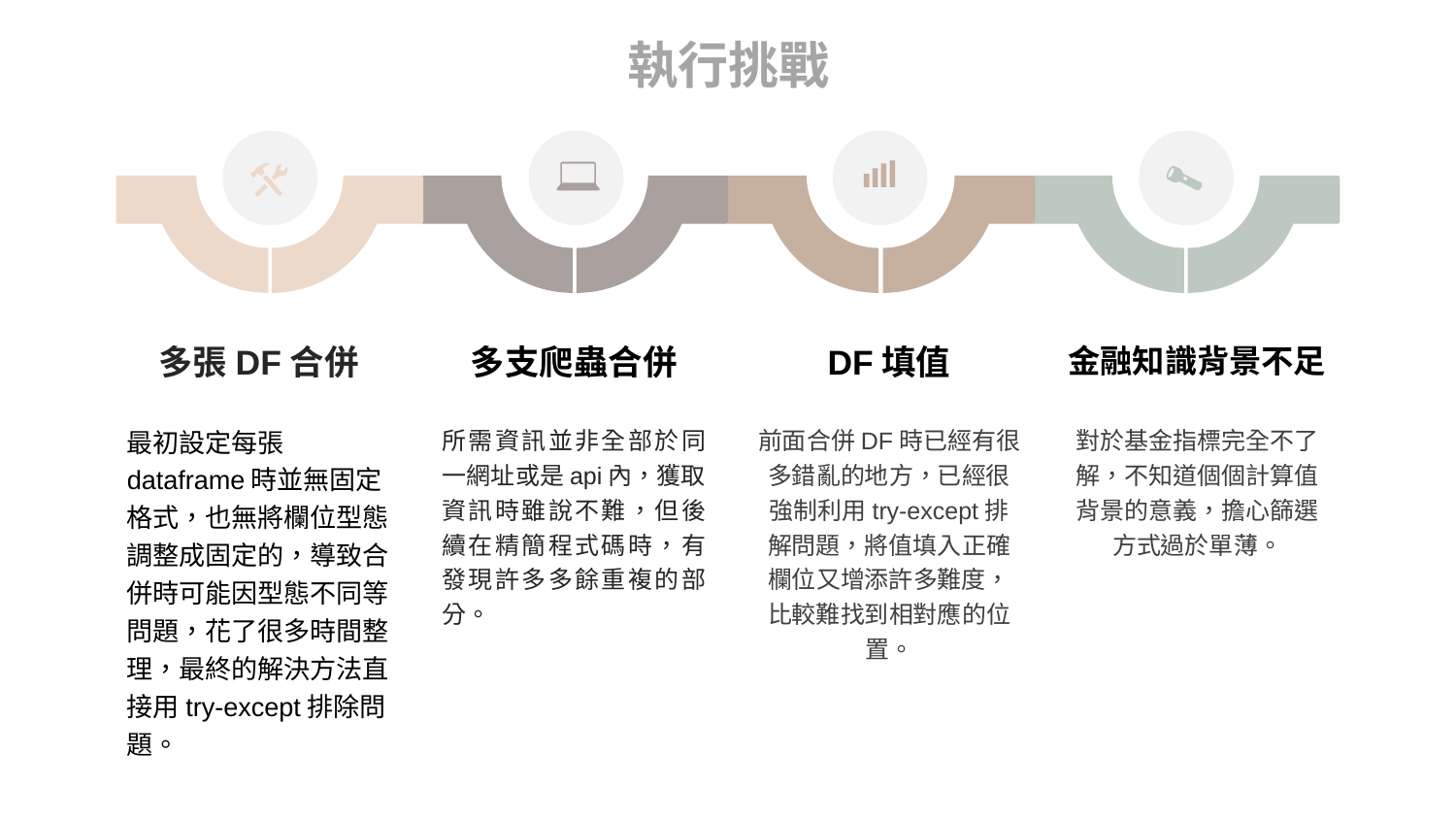

執行挑戰

多張DF合併
多支爬蟲合併
DF填值
金融知識背景不足
所需資訊並非全部於同一網址或是api內，獲取資訊時雖說不難，但後續在精簡程式碼時，有發現許多多餘重複的部分。
最初設定每張dataframe時並無固定格式，也無將欄位型態調整成固定的，導致合併時可能因型態不同等問題，花了很多時間整理，最終的解決方法直接用try-except排除問題。
前面合併DF時已經有很多錯亂的地方，已經很強制利用try-except排解問題，將值填入正確欄位又增添許多難度，比較難找到相對應的位置。
對於基金指標完全不了解，不知道個個計算值背景的意義，擔心篩選方式過於單薄。